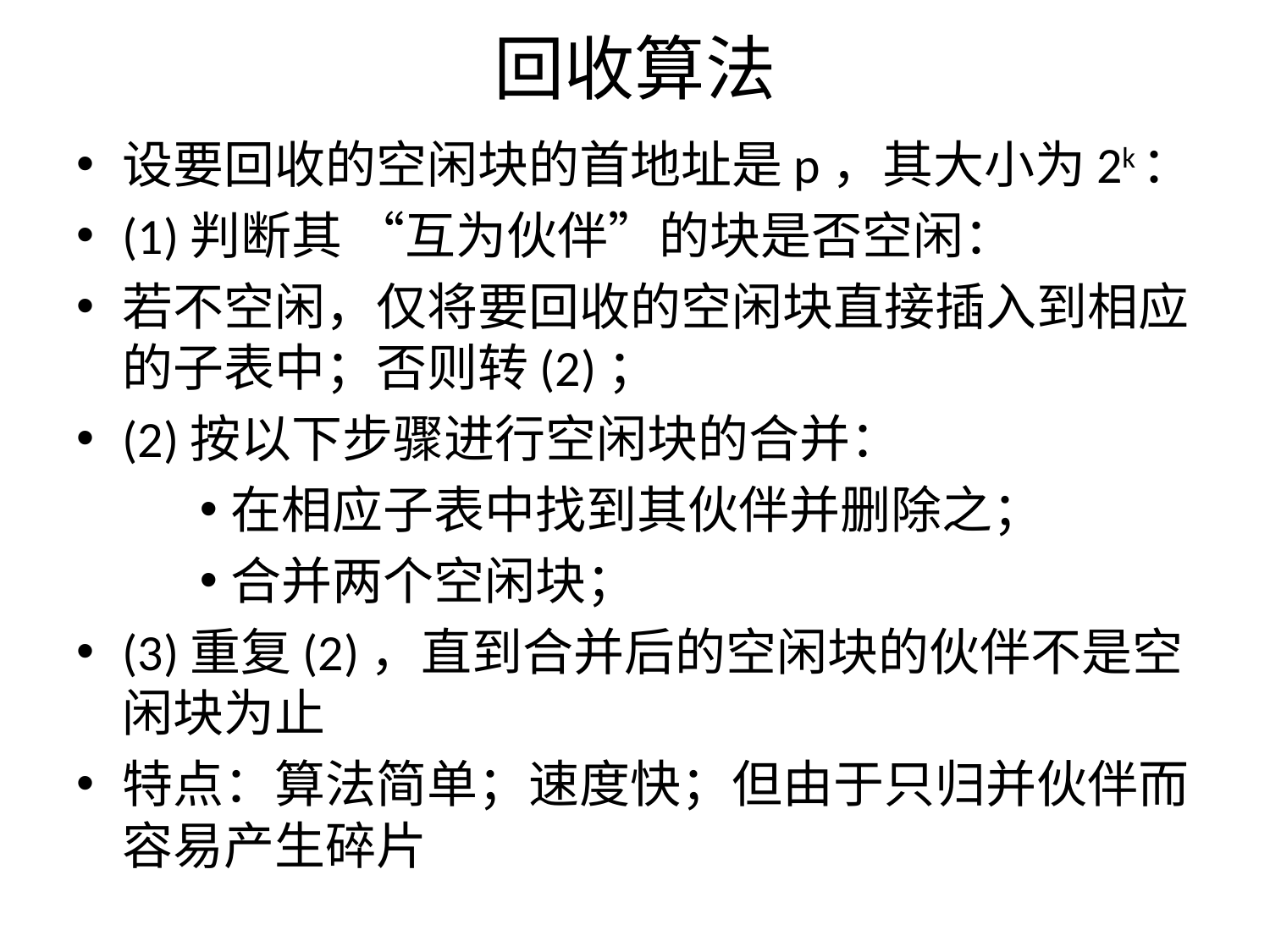

# 回收算法
设要回收的空闲块的首地址是p，其大小为2k：
(1)判断其 “互为伙伴”的块是否空闲：
若不空闲，仅将要回收的空闲块直接插入到相应的子表中；否则转(2)；
(2)按以下步骤进行空闲块的合并：
在相应子表中找到其伙伴并删除之；
合并两个空闲块；
(3)重复(2)，直到合并后的空闲块的伙伴不是空闲块为止
特点：算法简单；速度快；但由于只归并伙伴而容易产生碎片